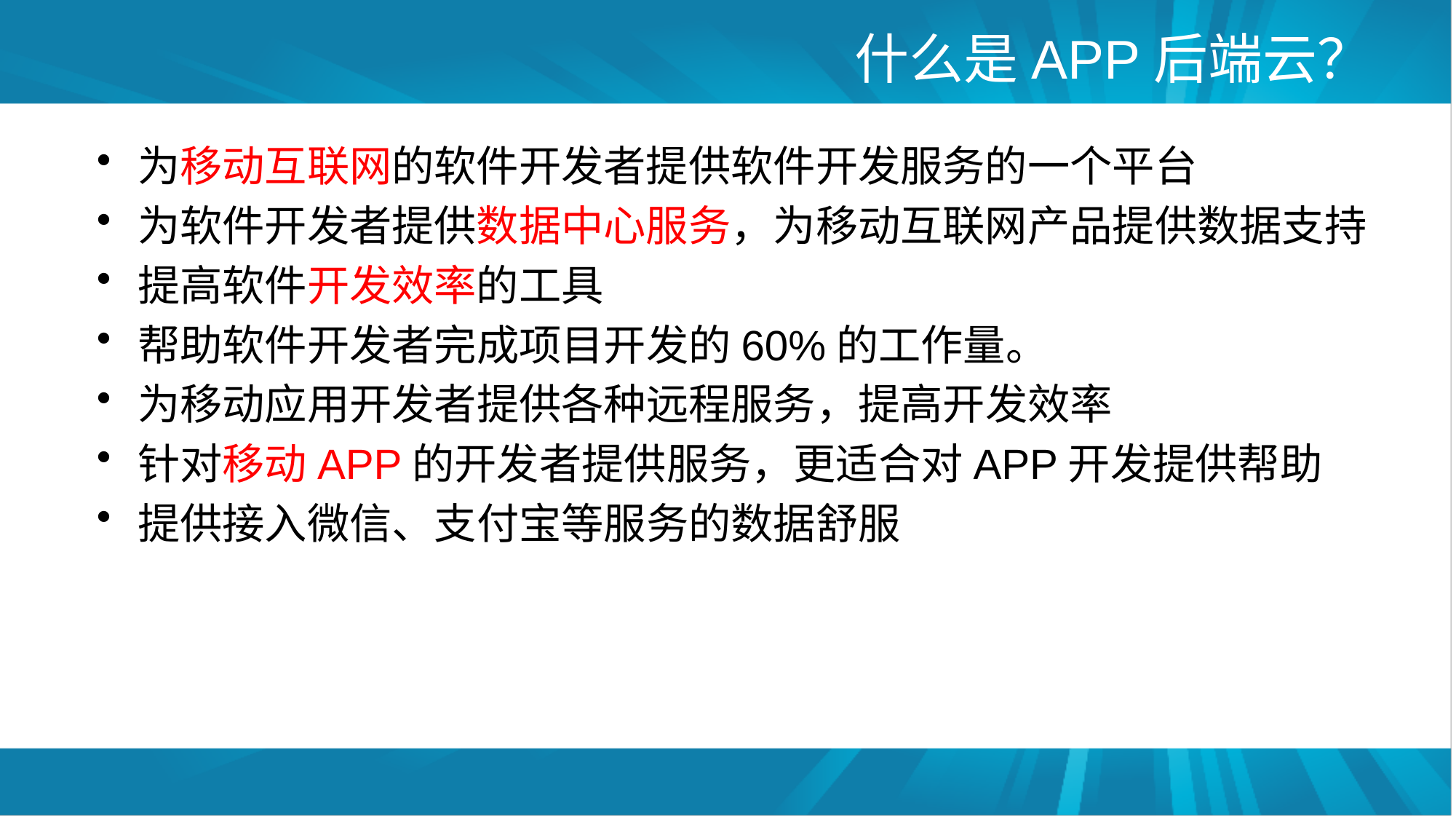

# 什么是APP后端云？
为移动互联网的软件开发者提供软件开发服务的一个平台
为软件开发者提供数据中心服务，为移动互联网产品提供数据支持
提高软件开发效率的工具
帮助软件开发者完成项目开发的60%的工作量。
为移动应用开发者提供各种远程服务，提高开发效率
针对移动APP的开发者提供服务，更适合对APP开发提供帮助
提供接入微信、支付宝等服务的数据舒服